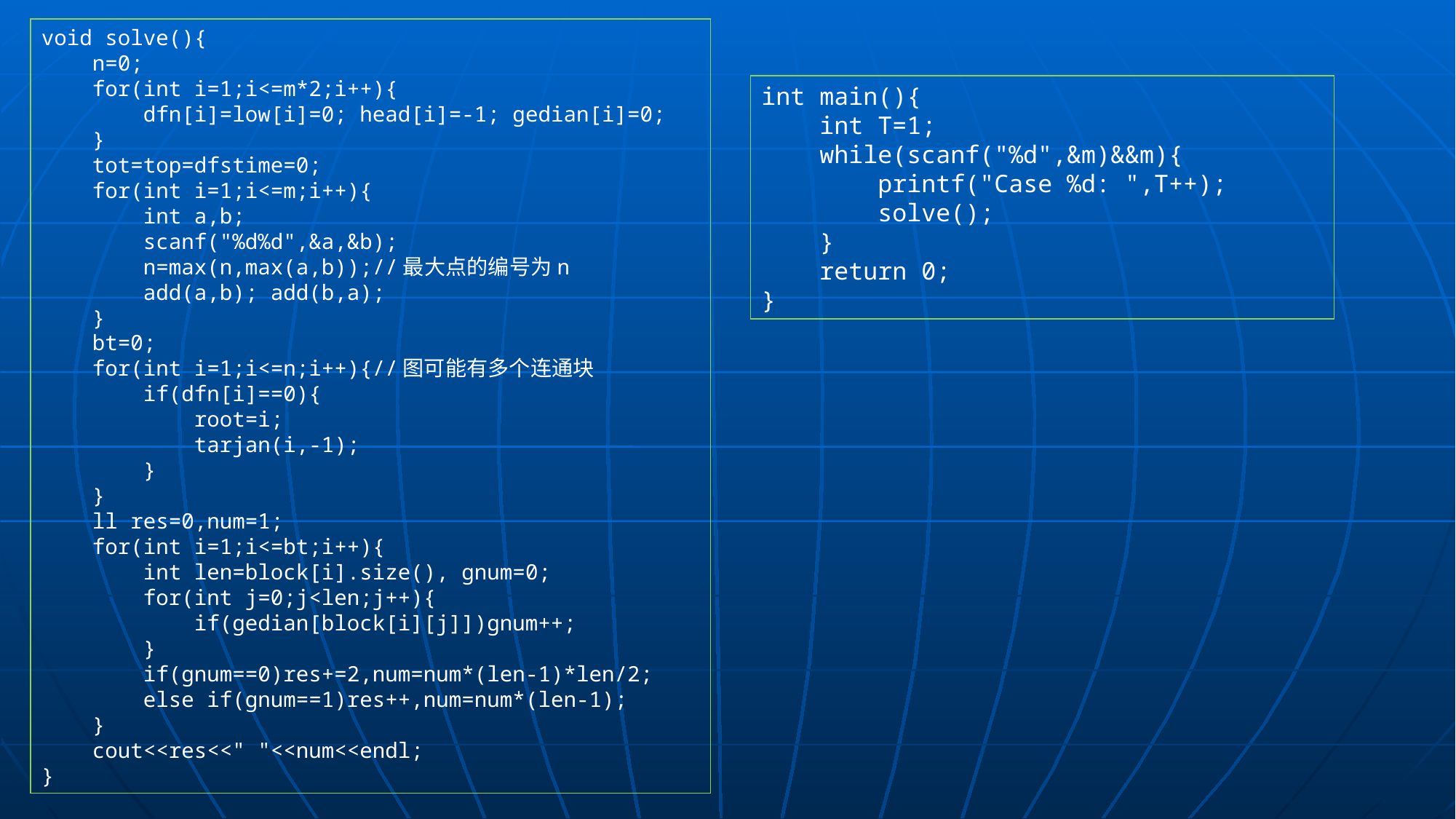

void solve(){
    n=0;
    for(int i=1;i<=m*2;i++){
        dfn[i]=low[i]=0; head[i]=-1; gedian[i]=0;
    }
    tot=top=dfstime=0;
    for(int i=1;i<=m;i++){
        int a,b;
        scanf("%d%d",&a,&b);
        n=max(n,max(a,b));//最大点的编号为n
        add(a,b); add(b,a);
    }
    bt=0;
    for(int i=1;i<=n;i++){//图可能有多个连通块
        if(dfn[i]==0){
            root=i;
            tarjan(i,-1);
        }
    }
    ll res=0,num=1;
    for(int i=1;i<=bt;i++){
        int len=block[i].size(), gnum=0;
        for(int j=0;j<len;j++){
            if(gedian[block[i][j]])gnum++;
        }
        if(gnum==0)res+=2,num=num*(len-1)*len/2;
        else if(gnum==1)res++,num=num*(len-1);
    }
    cout<<res<<" "<<num<<endl;
}
int main(){
    int T=1;
    while(scanf("%d",&m)&&m){
        printf("Case %d: ",T++);
        solve();
    }
    return 0;
}